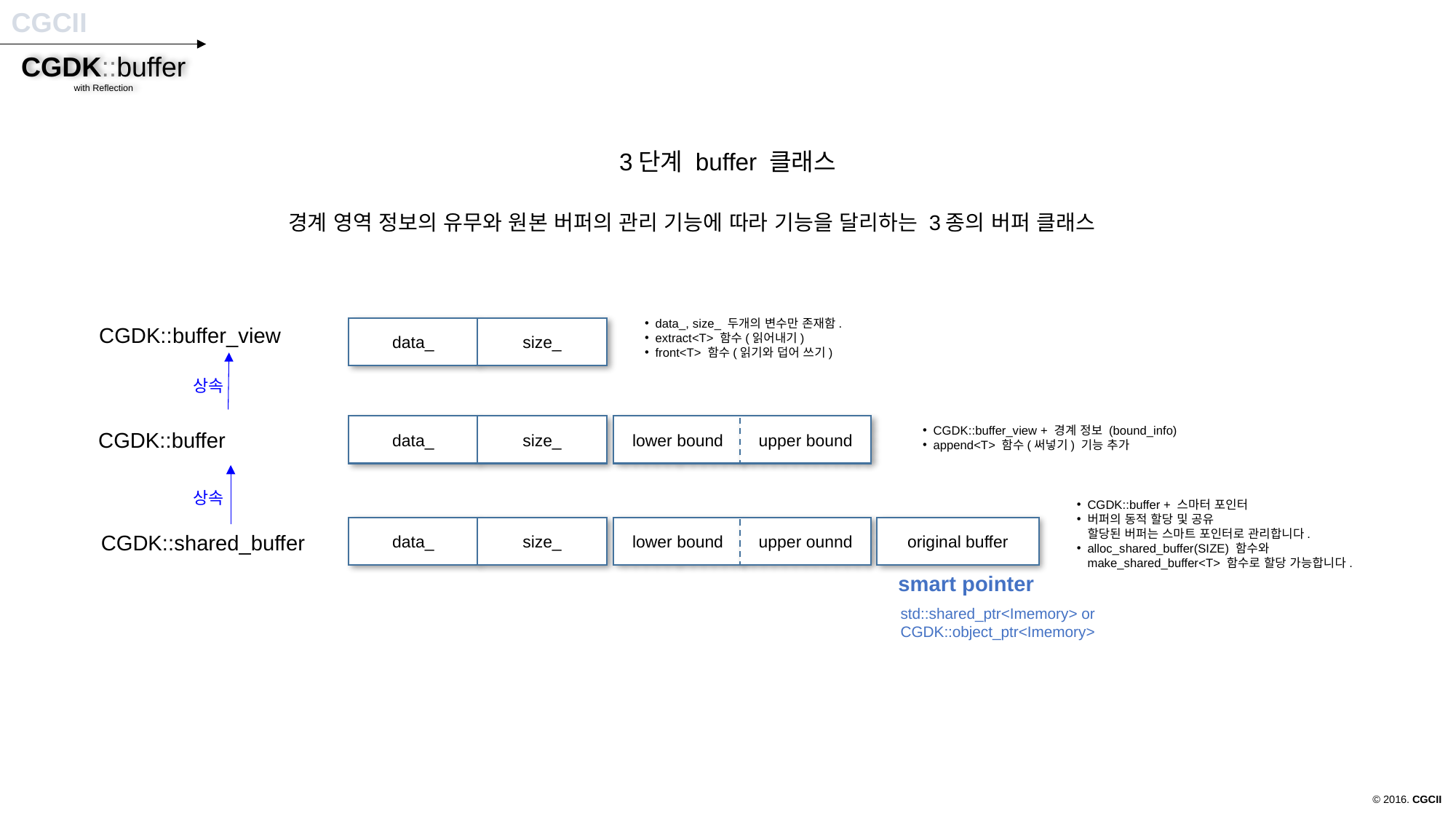

CGCII
CGDK::buffer
with Reflection

3단계 buffer 클래스
경계 영역 정보의 유무와 원본 버퍼의 관리 기능에 따라 기능을 달리하는 3종의 버퍼 클래스
data_, size_ 두개의 변수만 존재함.
extract<T> 함수(읽어내기)
front<T> 함수(읽기와 덥어 쓰기)
CGDK::buffer_view
data_
size_
상속
data_
size_
lower bound

upper bound
CGDK::buffer_view + 경계 정보 (bound_info)
append<T> 함수(써넣기) 기능 추가
CGDK::buffer
상속
CGDK::buffer + 스마터 포인터
버퍼의 동적 할당 및 공유
할당된 버퍼는 스마트 포인터로 관리합니다.
alloc_shared_buffer(SIZE) 함수와
make_shared_buffer<T> 함수로 할당 가능합니다.
data_
size_
lower bound

upper ounnd
original buffer
CGDK::shared_buffer
smart pointer
std::shared_ptr<Imemory> or
CGDK::object_ptr<Imemory>

© 2016. CGCII